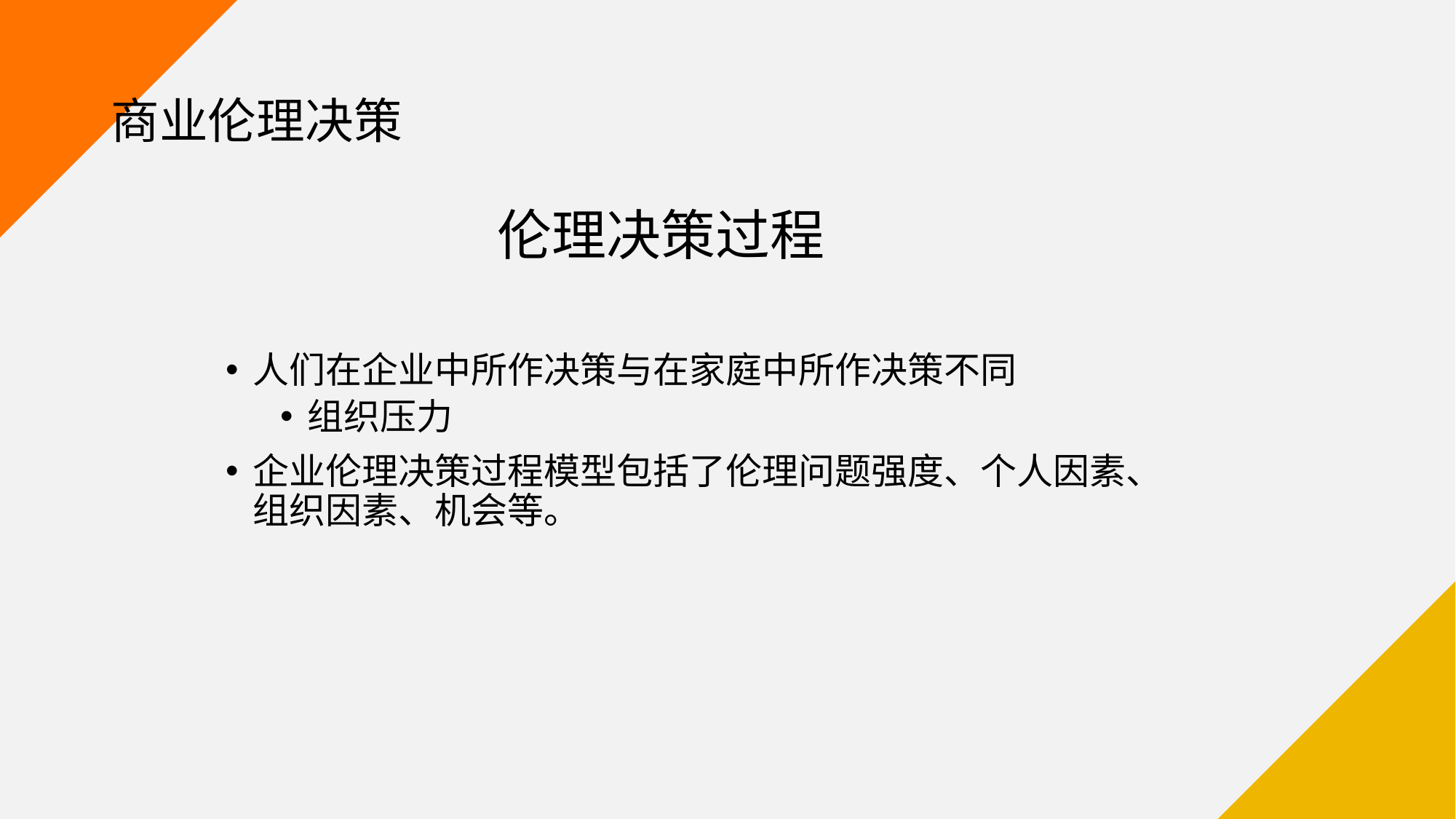

# 商业伦理决策
伦理决策过程
人们在企业中所作决策与在家庭中所作决策不同
组织压力
企业伦理决策过程模型包括了伦理问题强度、个人因素、组织因素、机会等。